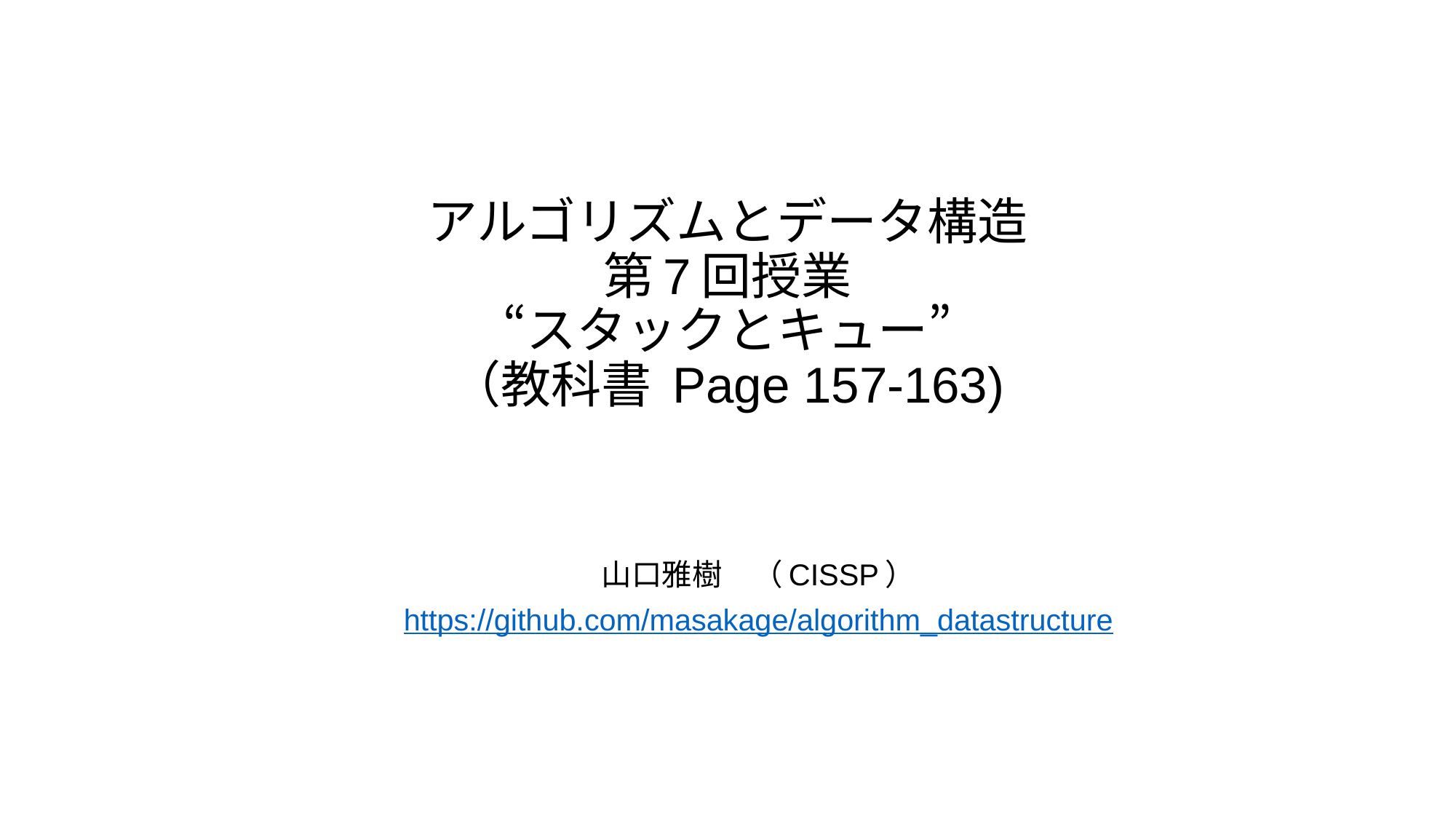

# アルゴリズムとデータ構造 第7回授業 “スタックとキュー” （教科書 Page 157-163)
山口雅樹　（CISSP）
https://github.com/masakage/algorithm_datastructure